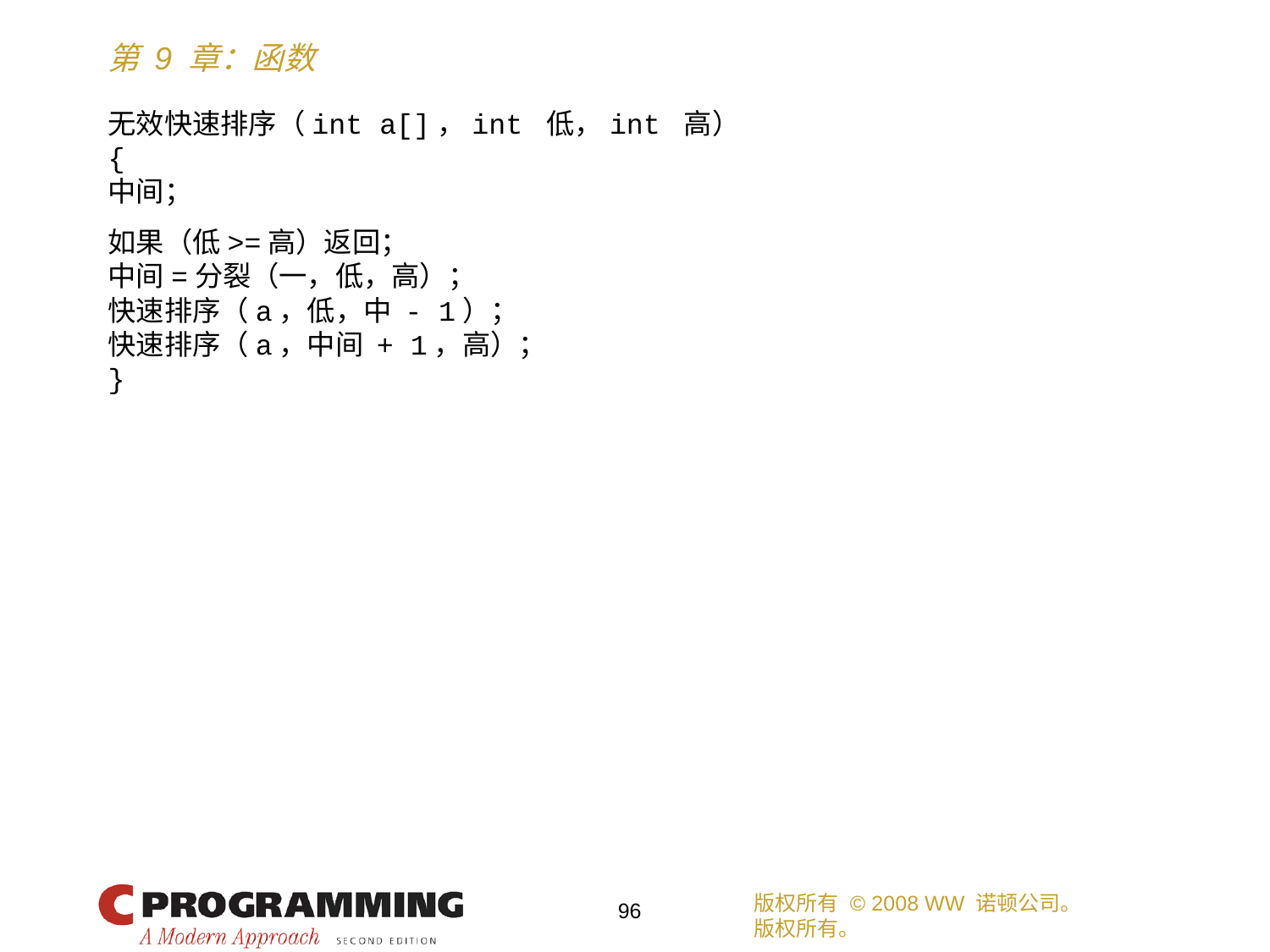

无效快速排序（int a[]，int 低，int 高）
{
中间；

如果（低>=高）返回；
中间=分裂（一，低，高）；
快速排序（a，低，中 - 1）；
快速排序（a，中间 + 1，高）；
}
版权所有 © 2008 WW 诺顿公司。
版权所有。
96